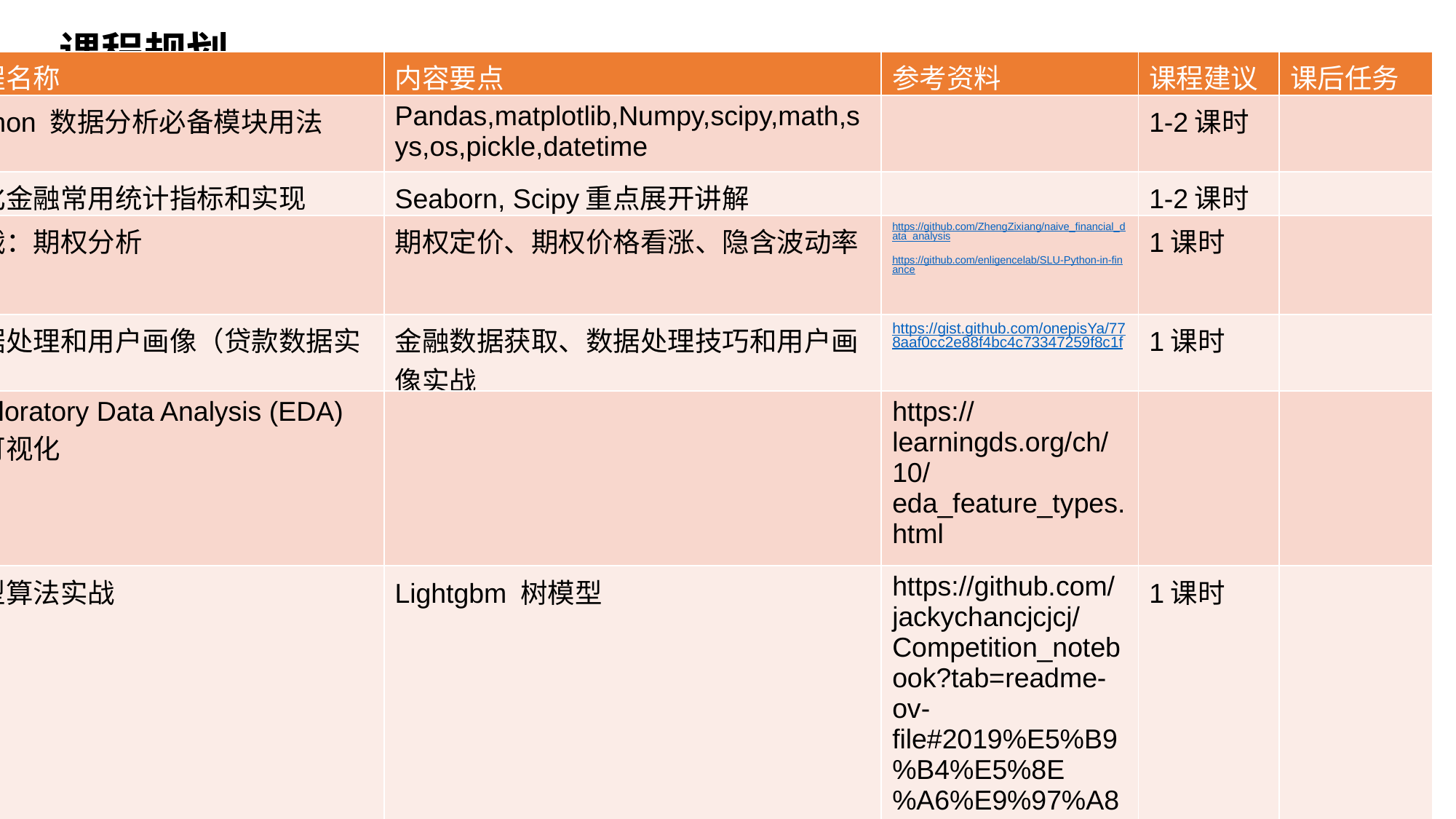

课程规划
| 课程名称 | 内容要点 | 参考资料 | 课程建议 | 课后任务 |
| --- | --- | --- | --- | --- |
| Python 数据分析必备模块用法 | Pandas,matplotlib,Numpy,scipy,math,sys,os,pickle,datetime |  | 1-2课时 |  |
| 量化金融常用统计指标和实现 | Seaborn, Scipy重点展开讲解 |  | 1-2课时 |  |
| 实战：期权分析 | 期权定价、期权价格看涨、隐含波动率 | https://github.com/ZhengZixiang/naive\_financial\_data\_analysis https://github.com/enligencelab/SLU-Python-in-finance | 1课时 |  |
| 数据处理和用户画像（贷款数据实战） | 金融数据获取、数据处理技巧和用户画像实战 | https://gist.github.com/onepisYa/778aaf0cc2e88f4bc4c73347259f8c1f | 1课时 |  |
| Exploratory Data Analysis (EDA) 和可视化 |  | https://learningds.org/ch/10/eda\_feature\_types.html |  |  |
| 模型算法实战 | Lightgbm 树模型 | https://github.com/jackychancjcjcj/Competition\_notebook?tab=readme-ov-file#2019%E5%B9%B4%E5%8E%A6%E9%97%A8%E5%9B%BD%E9%99%85%E9%93%B6%E8%A1%8C%E6%95%B0%E5%88%9B%E9%87%91%E8%9E%8D%E6%9D%AF | 1课时 |  |
| 阶段复习课 |  |  | 1课时 |  |
| 金融数据分析时序技能专题（上） | 基础 |  | 0.5-1课时 |  |
| 金融数据分析时序技能专题（下） | 进阶（备选https://github.com/root-zr/financial-time-series-models/blob/master/%E9%87%91%E8%9E%8D%E6%97%B6%E9%97%B4%E5%BA%8F%E5%88%97%E7%89%B9%E5%BE%81%E5%88%86%E6%9E%90.ipynb） | https://github.com/jm199504/Financial-Time-Series | 1-2课时 |  |
| 量化分析策略实战（上） |  | https://github.com/Miya-Su/Quantitative-Trading |  |  |
| 量化分析策略实战（下） |  |  |  | 自动量化交易库使用 |
| SQL/EXCEL的高级用法专题 |  |  |  |  |
| 机器学习常用算法专题 |  |  |  |  |
| 数据处理和特征提取进阶技巧 |  |  |  |  |
| 金融风控建模实战（上） |  | https://github.com/aialgorithm/Blog/issues/44 https://github.com/aialgorithm/Blog/issues/55 https://github.com/hczheng/Rong360 |  |  |
| 金融风控建模实战（下） |  |  |  |  |